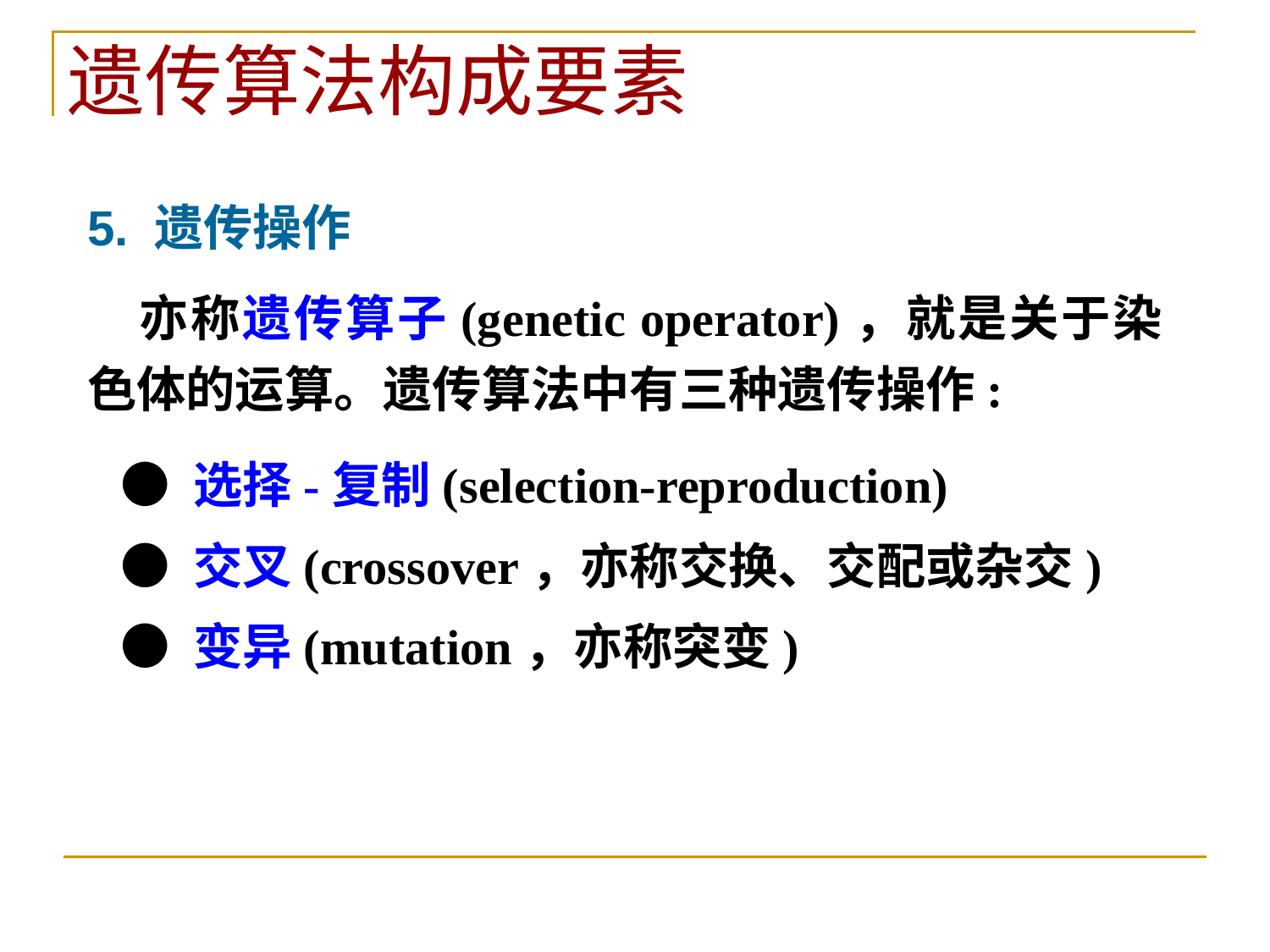

遗传算法构成要素
5. 遗传操作
　亦称遗传算子(genetic operator)，就是关于染色体的运算。遗传算法中有三种遗传操作:
   ● 选择-复制(selection-reproduction)
   ● 交叉(crossover，亦称交换、交配或杂交)
   ● 变异(mutation，亦称突变)